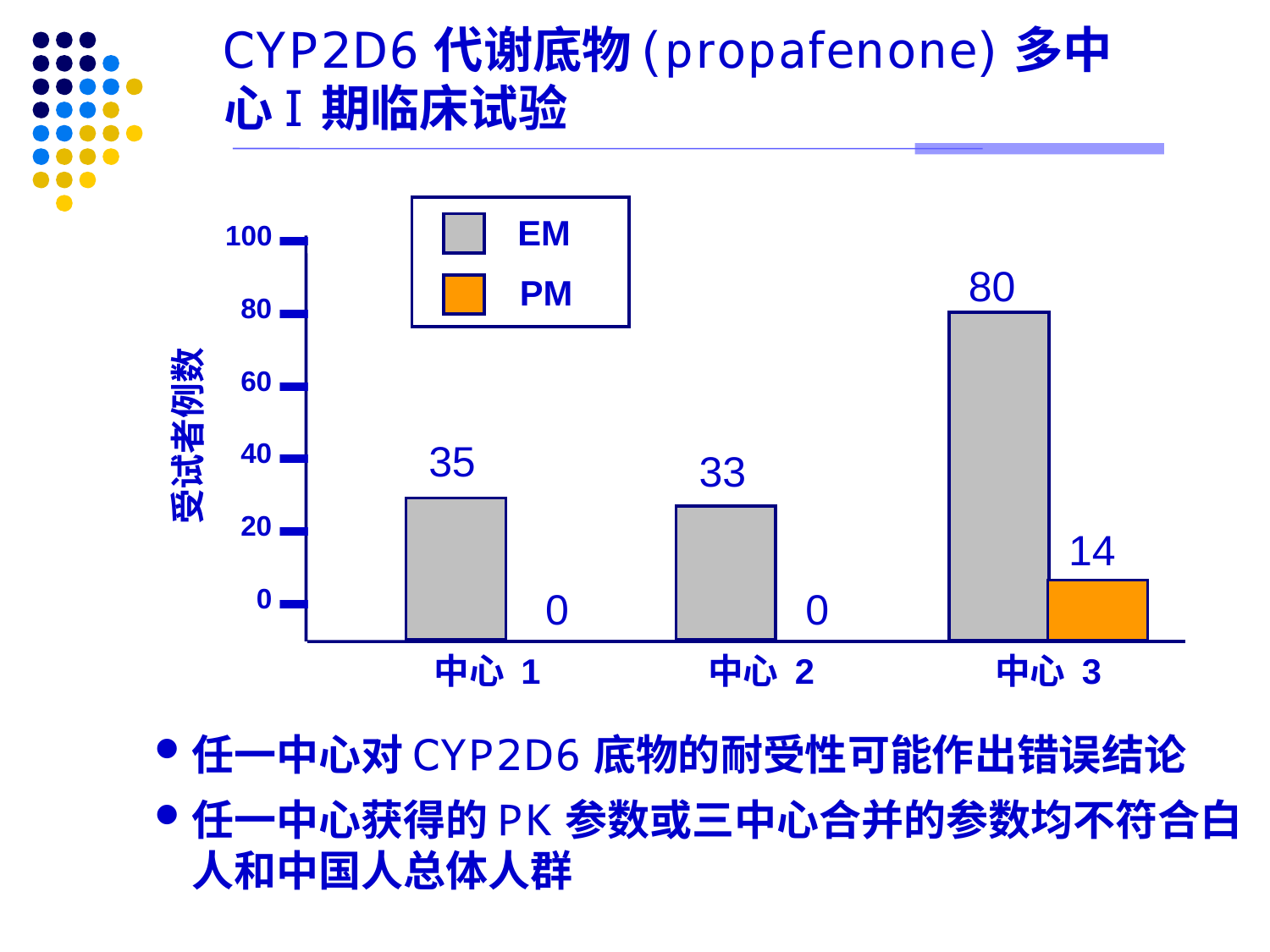

CYP2D6代谢底物(propafenone)多中心I期临床试验

EM
100 ▬
80 ▬
60 ▬
40 ▬
20 ▬
0 ▬

80
PM

受试者例数
35
33

14
0
0

中心 1
 中心 2
中心 3

任一中心对CYP2D6底物的耐受性可能作出错误结论
任一中心获得的PK参数或三中心合并的参数均不符合白人和中国人总体人群